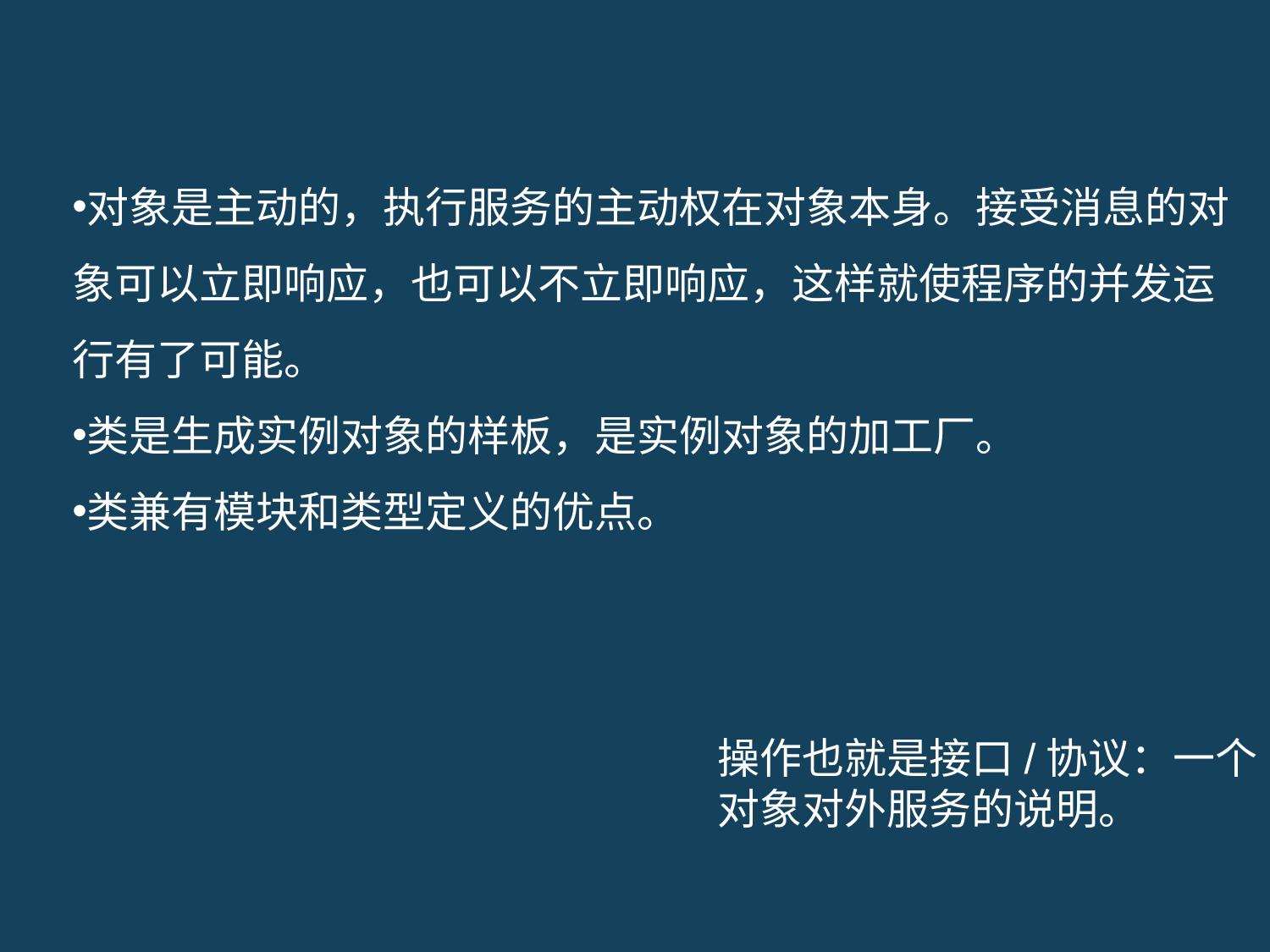

对象是主动的，执行服务的主动权在对象本身。接受消息的对象可以立即响应，也可以不立即响应，这样就使程序的并发运行有了可能。
类是生成实例对象的样板，是实例对象的加工厂。
类兼有模块和类型定义的优点。
操作也就是接口/协议：一个对象对外服务的说明。